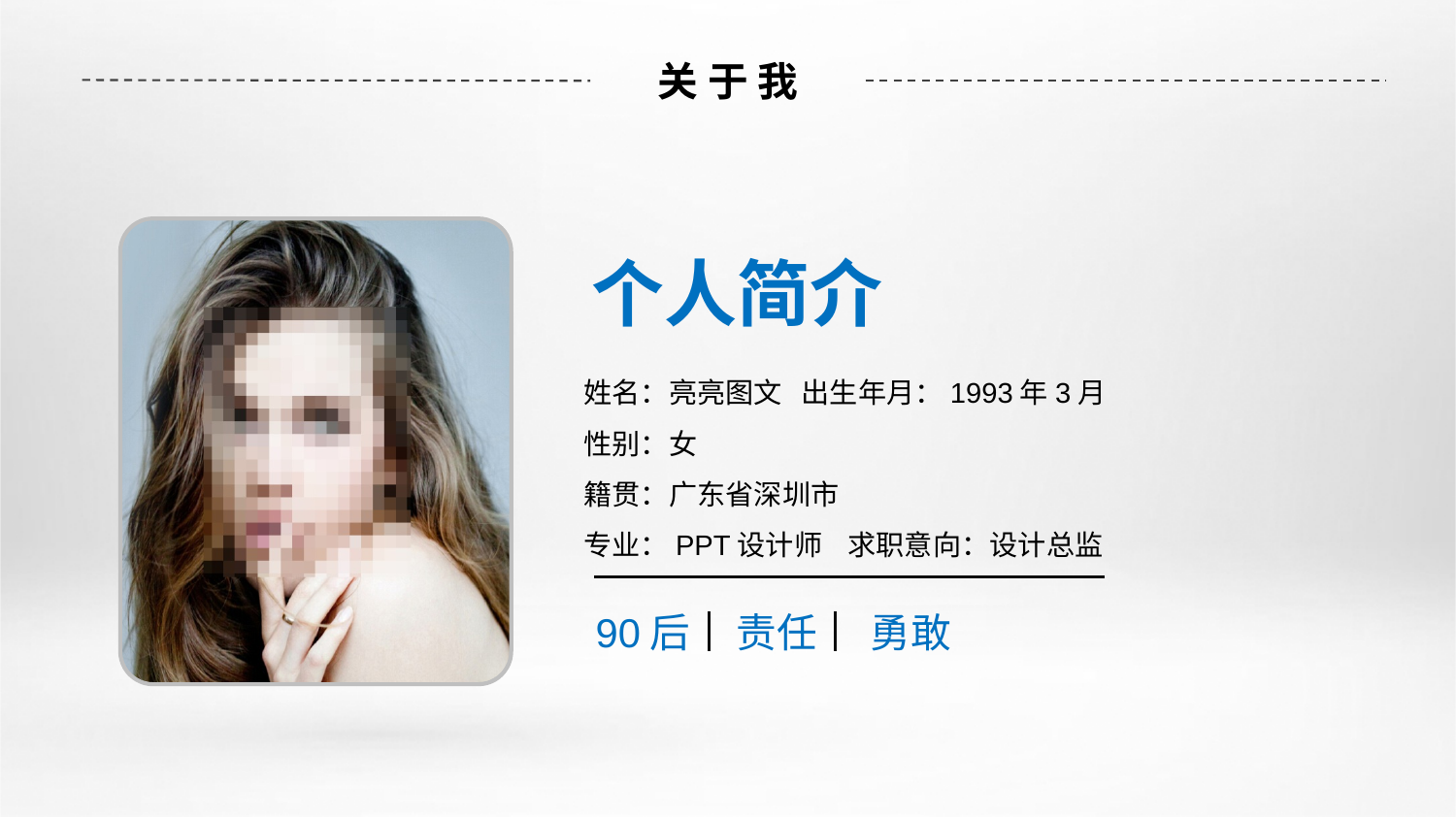

# 关 于 我

个人简介
姓名：亮亮图文   出生年月：1993年3月
性别：女
籍贯：广东省深圳市
专业：PPT设计师    求职意向：设计总监
90后
责任
勇敢